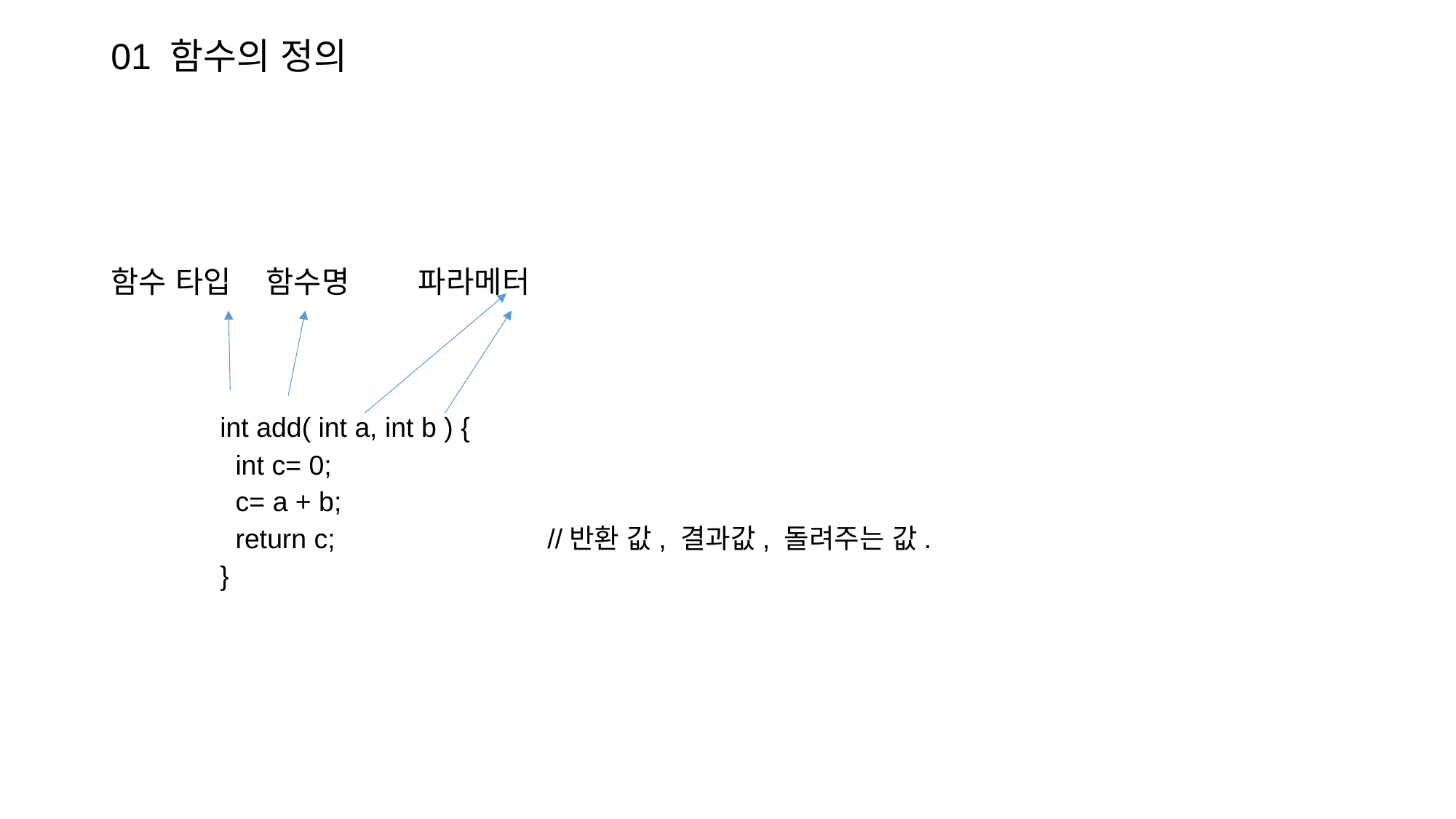

# 01 함수의 정의

함수 타입    함수명        파라메터

   	int add( int a, int b ) {
  int c= 0;
  c= a + b;
  return c;		//반환 값, 결과값, 돌려주는 값.
}